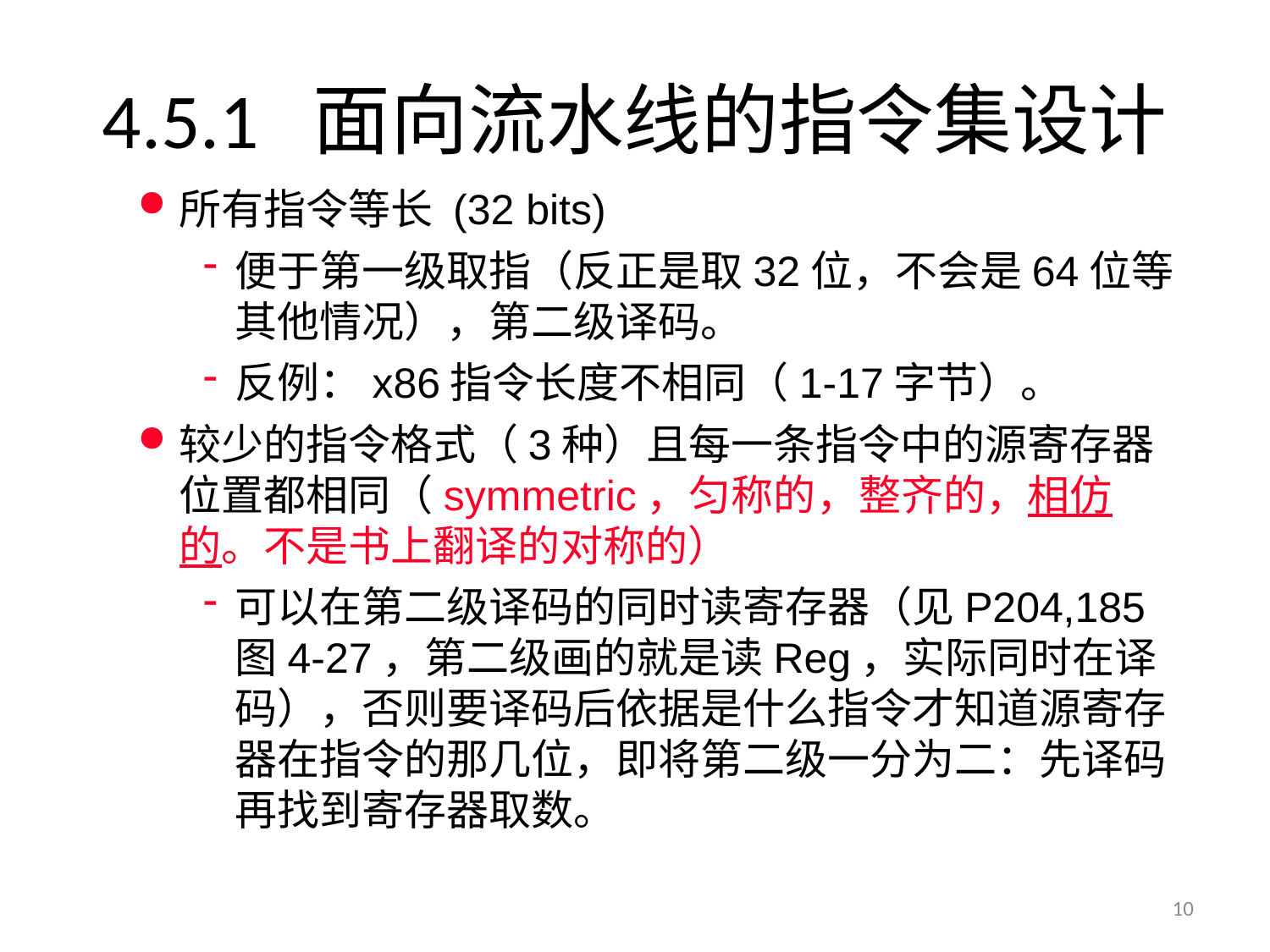

# 4.5.1  面向流水线的指令集设计
所有指令等长 (32 bits)
便于第一级取指（反正是取32位，不会是64位等其他情况），第二级译码。
反例：x86指令长度不相同（1-17字节）。
较少的指令格式（3种）且每一条指令中的源寄存器位置都相同（symmetric，匀称的，整齐的，相仿的。不是书上翻译的对称的）
可以在第二级译码的同时读寄存器（见P204,185图4-27，第二级画的就是读Reg，实际同时在译码），否则要译码后依据是什么指令才知道源寄存器在指令的那几位，即将第二级一分为二：先译码再找到寄存器取数。
10